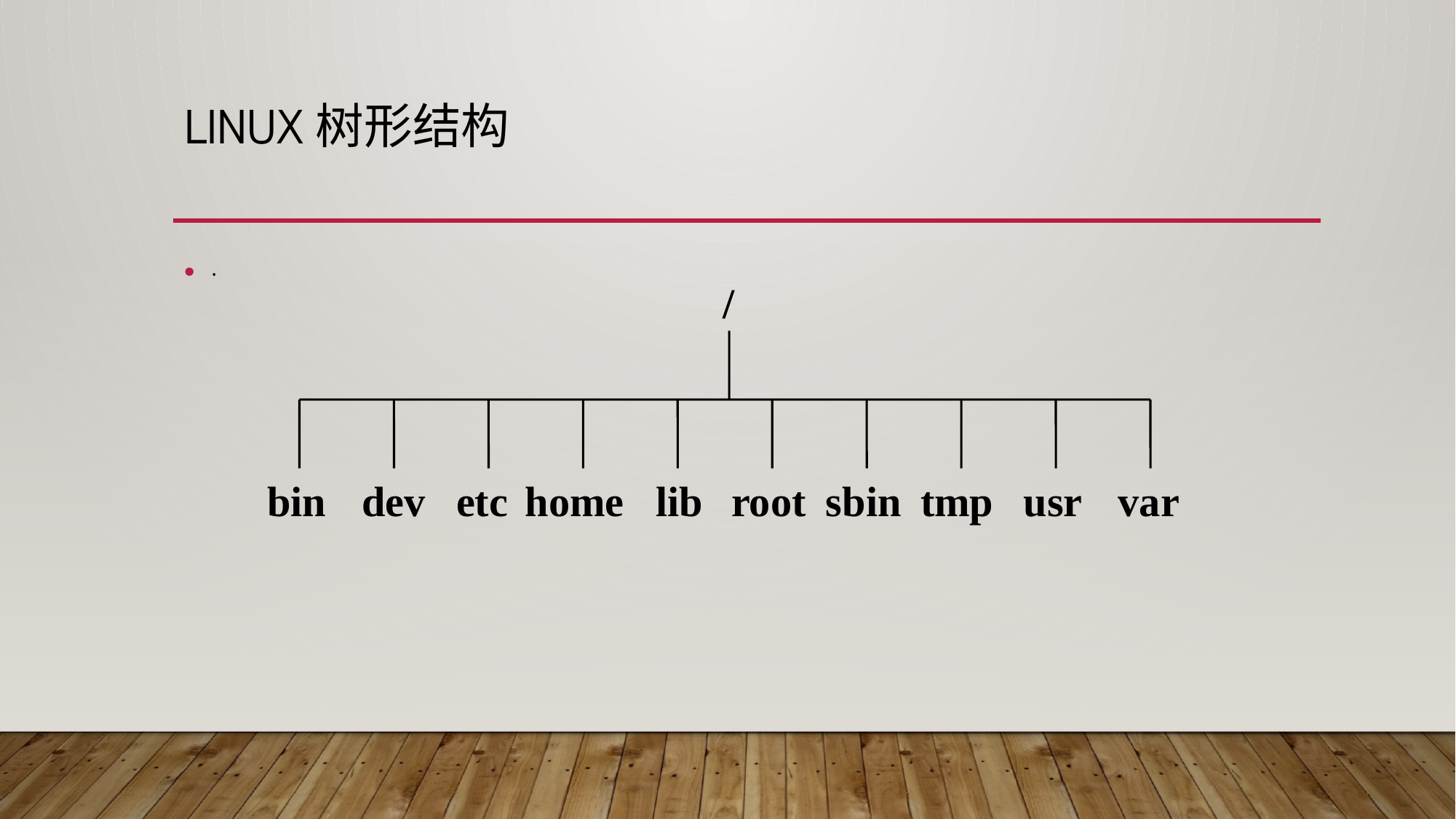

# LINUX树形结构
·
/

bin
dev
etc
home
 lib
root
sbin
tmp
usr
var